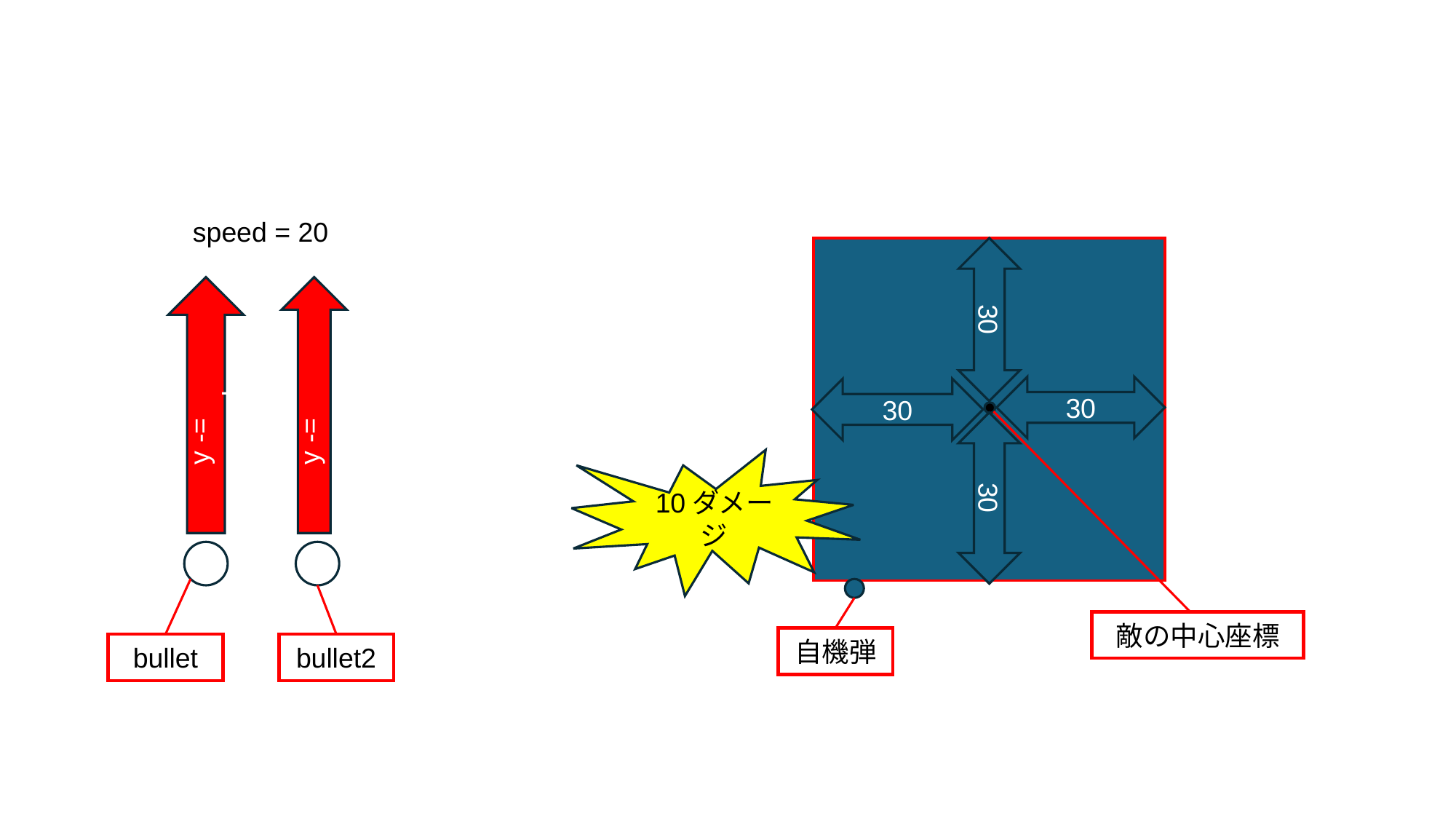

speed = 20

30
30
30

30

y -= speed
y -= speed
10ダメージ

敵の中心座標
自機弾
bullet
bullet2